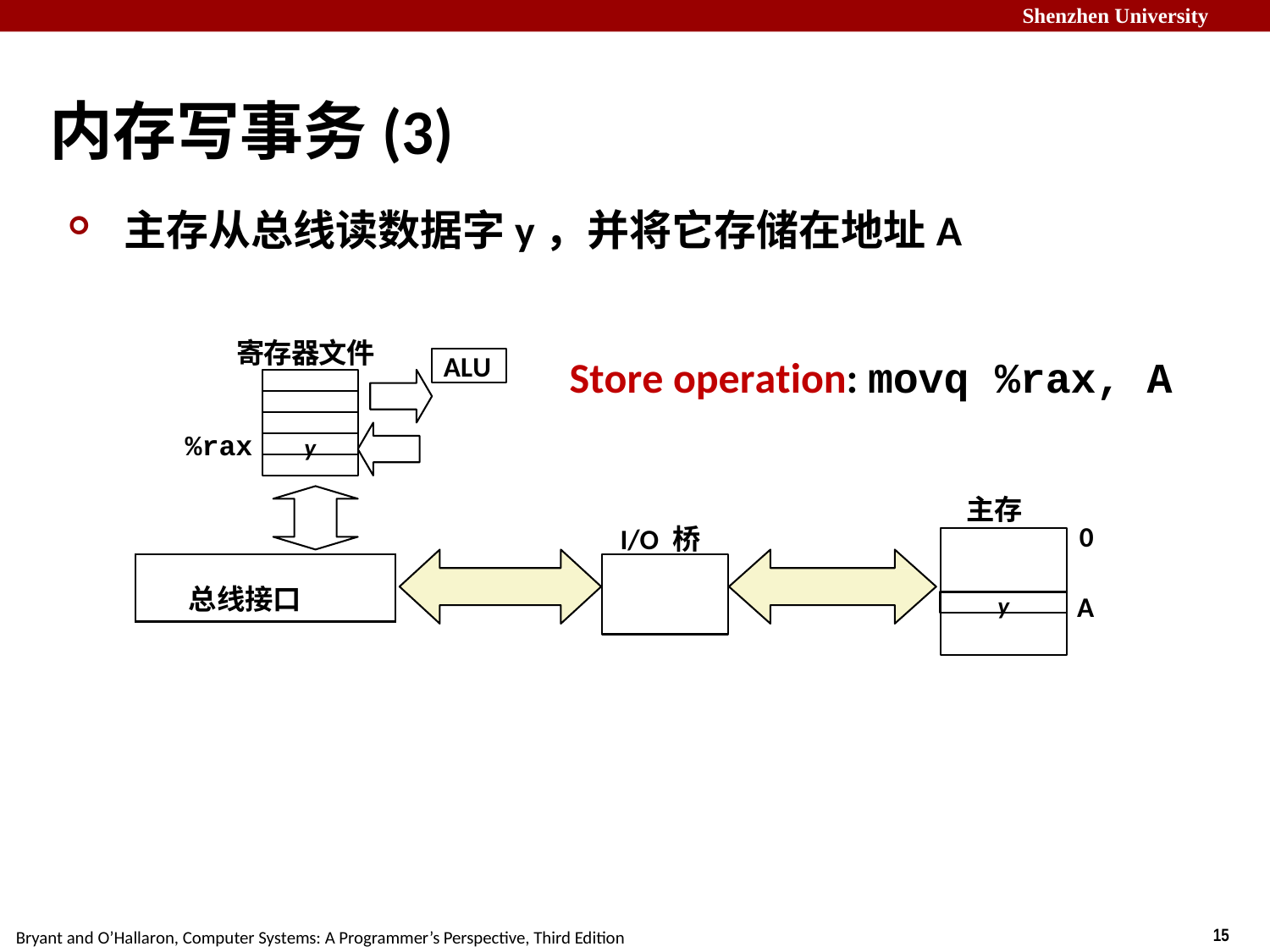

# 内存写事务(3)
主存从总线读数据字y，并将它存储在地址A
寄存器文件
ALU
Store operation: movq %rax, A

%rax
y

主存
0
I/O 桥

总线接口
A
y